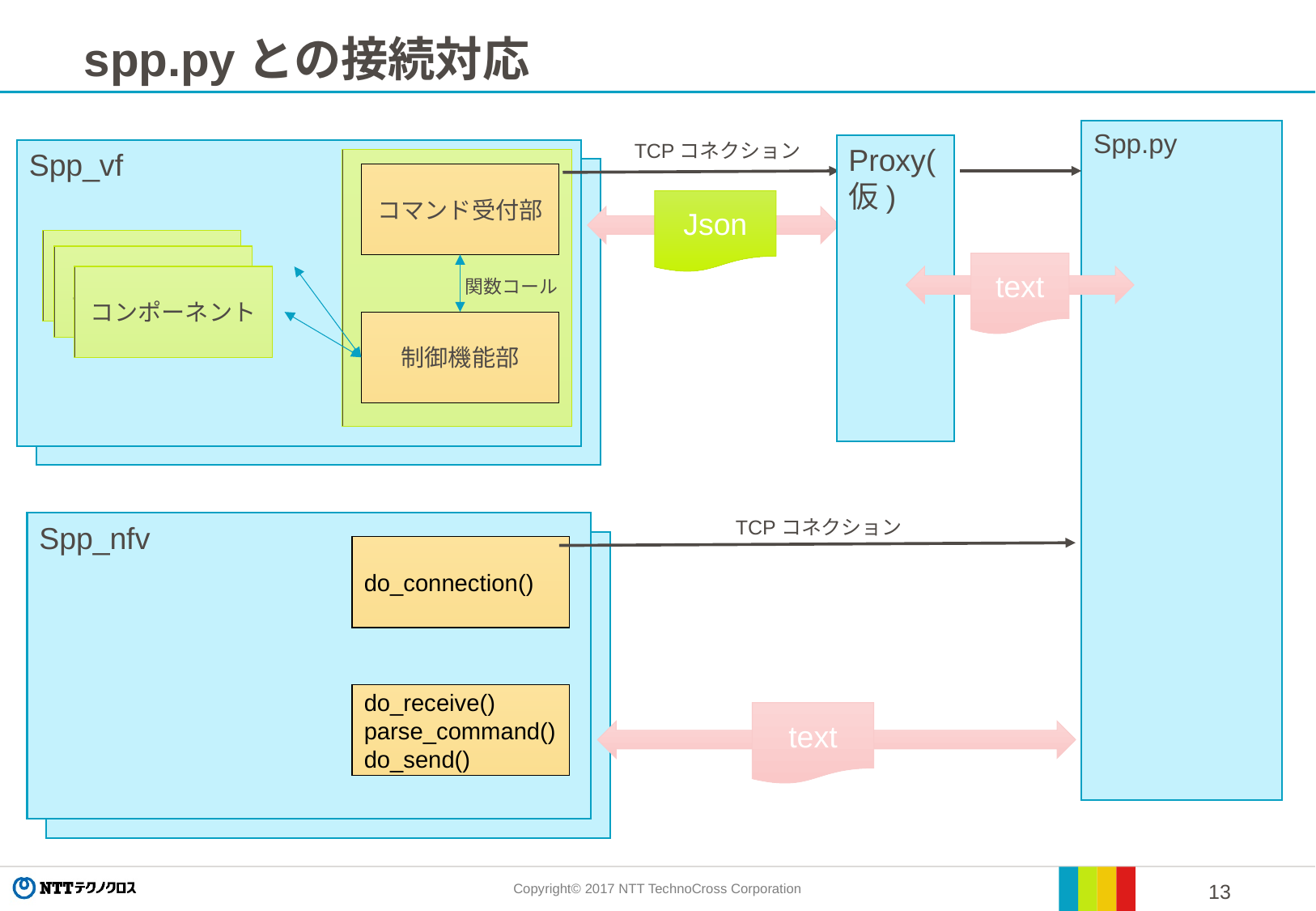

# spp.pyとの接続対応
Spp.py
TCPコネクション
Proxy(仮)
Spp_vf

コマンド受付部
Json

制御機能部
コンポーネント
text
コンポーネント

関数コール
制御機能部
TCPコネクション
Spp_nfv

do_connection()
do_receive()
parse_command()
do_send()
text